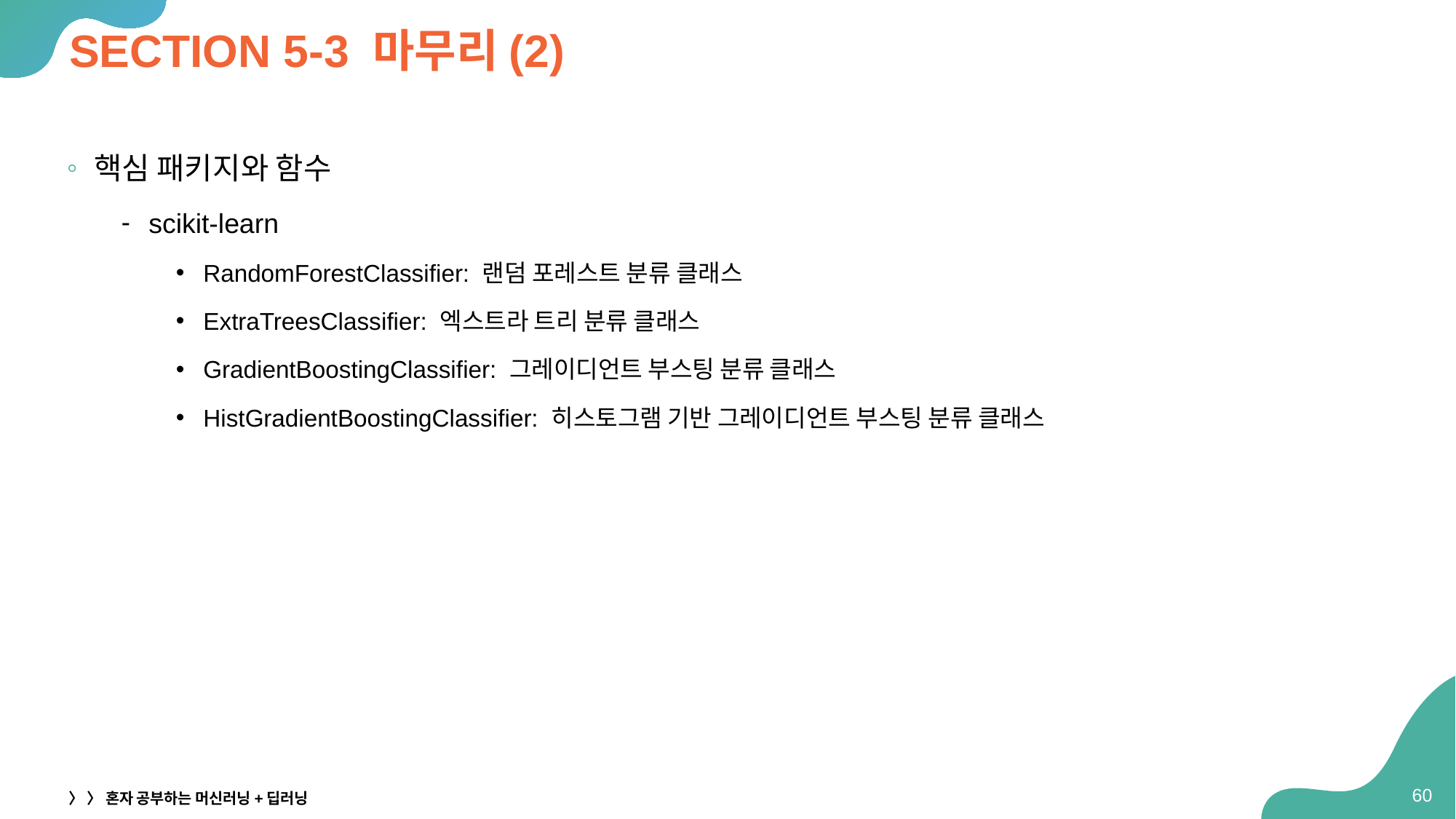

# SECTION 5-3 마무리(2)
핵심 패키지와 함수
scikit-learn
RandomForestClassifier: 랜덤 포레스트 분류 클래스
ExtraTreesClassifier: 엑스트라 트리 분류 클래스
GradientBoostingClassifier: 그레이디언트 부스팅 분류 클래스
HistGradientBoostingClassifier: 히스토그램 기반 그레이디언트 부스팅 분류 클래스
60
〉 〉 혼자 공부하는 머신러닝+딥러닝